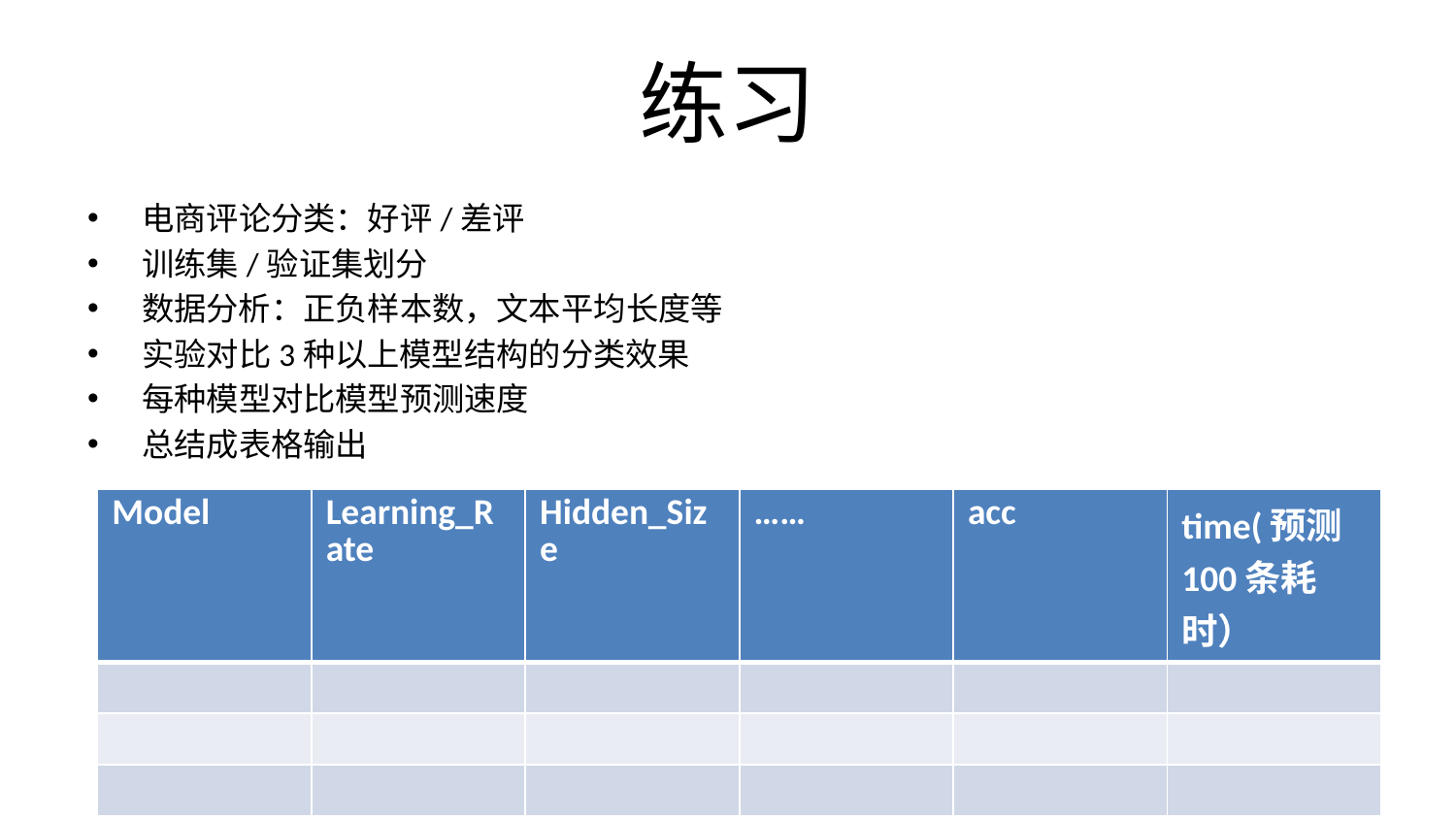

# 练习
电商评论分类：好评/差评
训练集/验证集划分
数据分析：正负样本数，文本平均长度等
实验对比3种以上模型结构的分类效果
每种模型对比模型预测速度
总结成表格输出
| Model | Learning\_Rate | Hidden\_Size | …… | acc | time(预测100条耗时） |
| --- | --- | --- | --- | --- | --- |
|  |  |  |  |  |  |
|  |  |  |  |  |  |
|  |  |  |  |  |  |